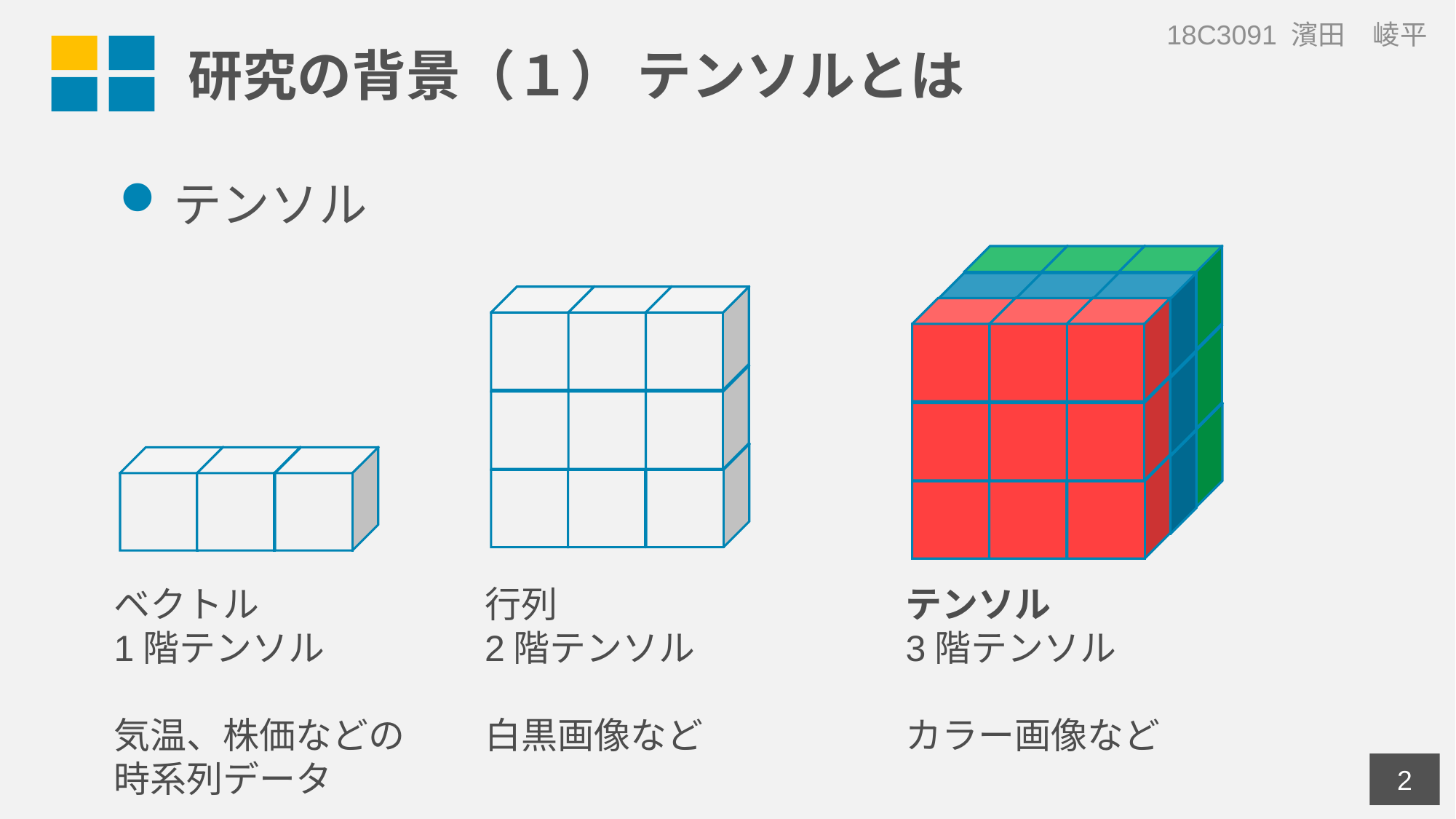

# 研究の背景（１） テンソルとは
18C3091 濱田　崚平
テンソル

ベクトル
1階テンソル

気温、株価などの
時系列データ
テンソル
3階テンソル

カラー画像など
行列
2階テンソル

白黒画像など
2